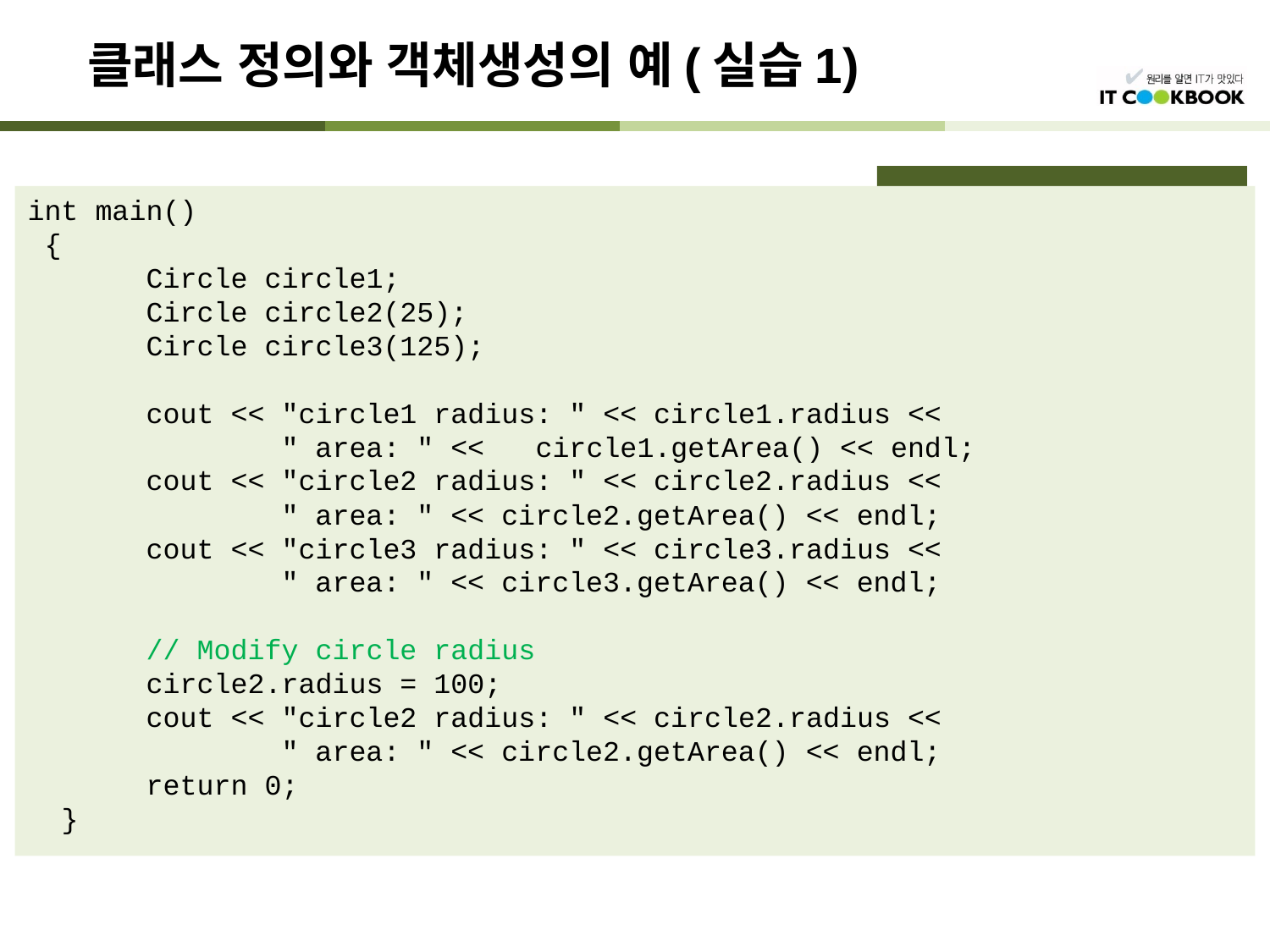

# 클래스 정의와 객체생성의 예(실습1)
int main()
 {
       Circle circle1;
       Circle circle2(25);
       Circle circle3(125);

       cout << "circle1 radius: " << circle1.radius <<
		" area: " << 	circle1.getArea() << endl;
       cout << "circle2 radius: " << circle2.radius <<
		" area: " << circle2.getArea() << endl;
       cout << "circle3 radius: " << circle3.radius <<
		" area: " << circle3.getArea() << endl;

       // Modify circle radius
       circle2.radius = 100;
       cout << "circle2 radius: " << circle2.radius <<
		" area: " << circle2.getArea() << endl;
       return 0;
  }